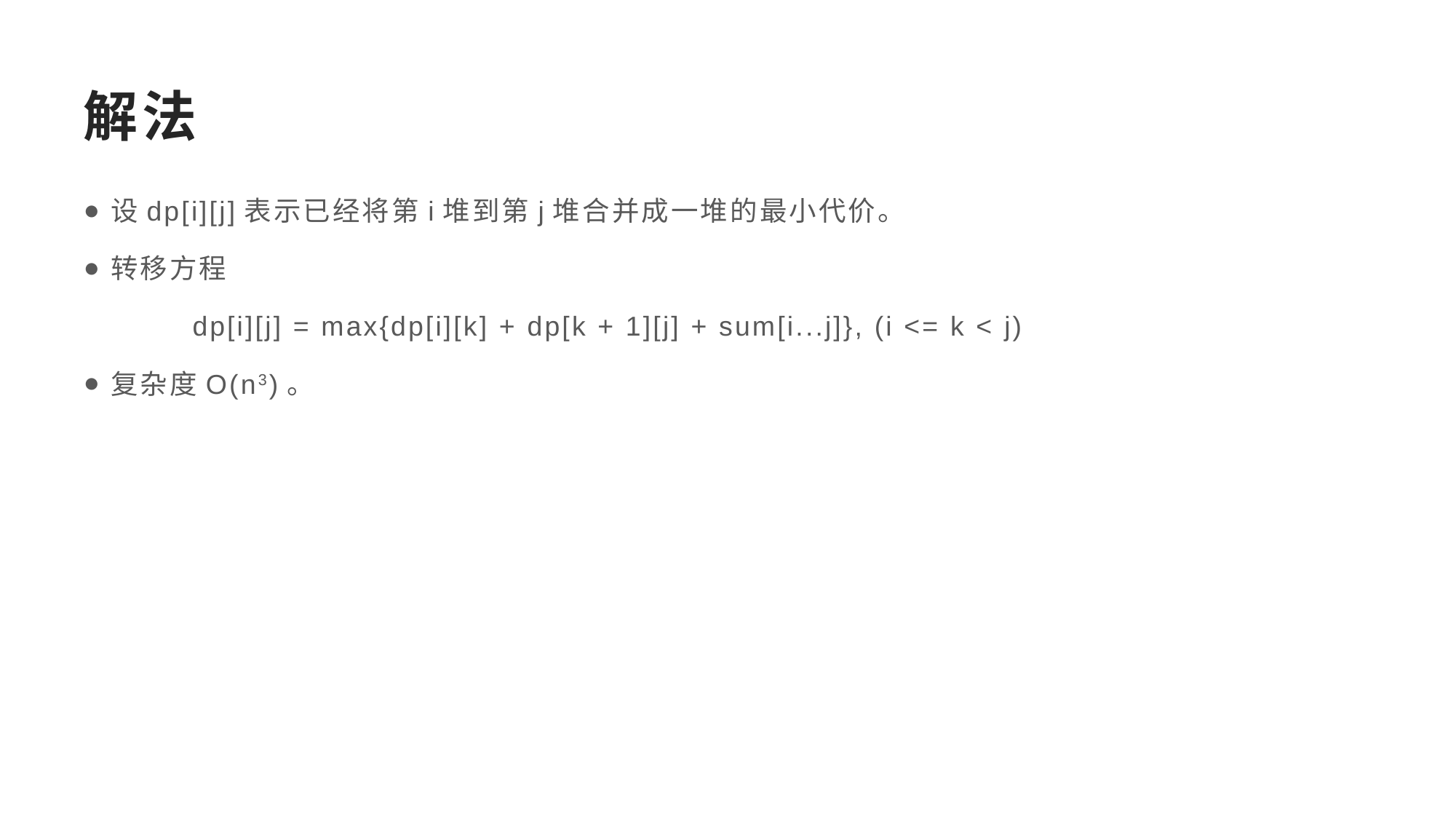

# 解法
设dp[i][j]表示已经将第i堆到第j堆合并成一堆的最小代价。
转移方程
	dp[i][j] = max{dp[i][k] + dp[k + 1][j] + sum[i...j]}, (i <= k < j)
复杂度O(n3)。